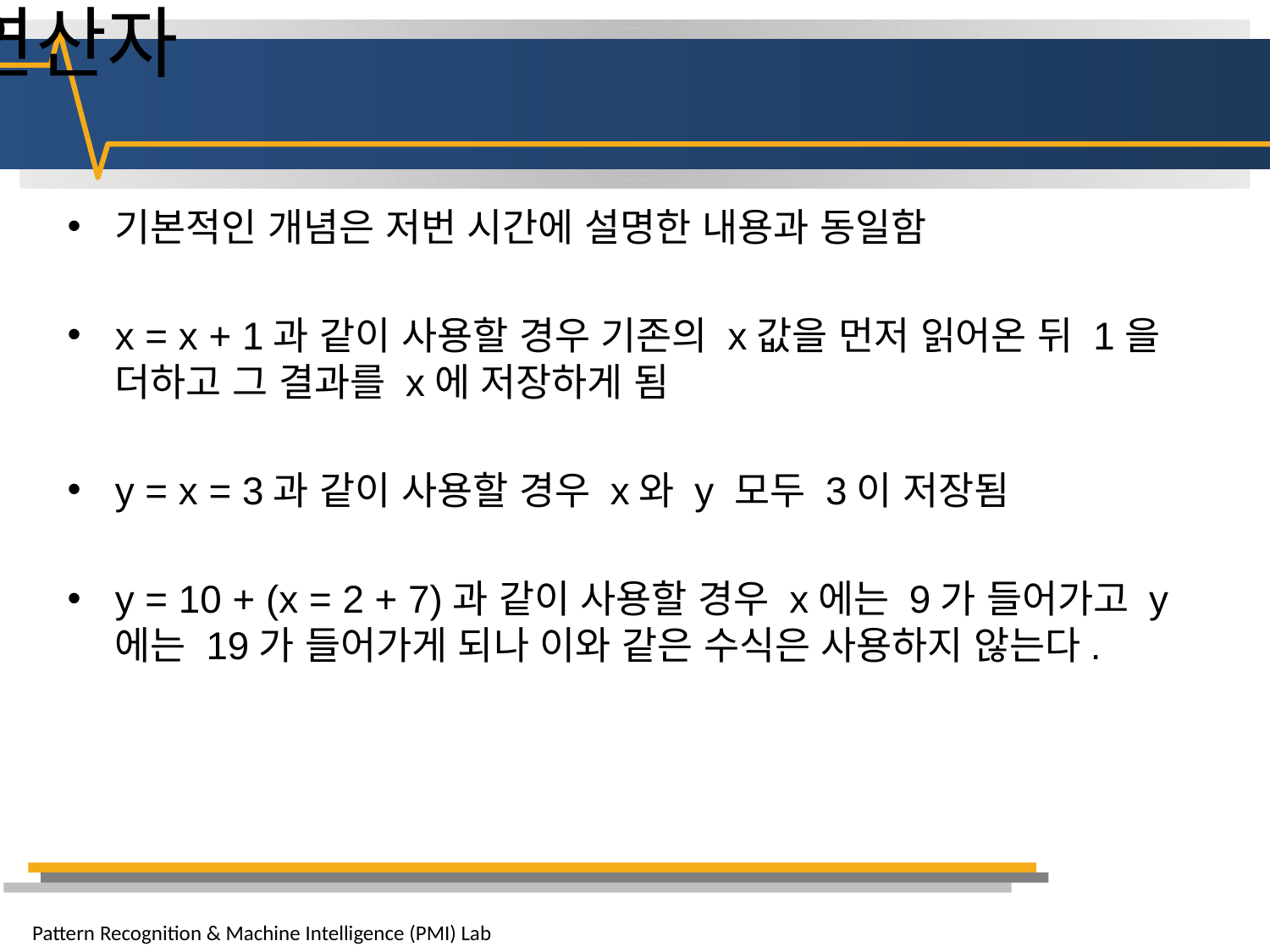

# 대입연산자
기본적인 개념은 저번 시간에 설명한 내용과 동일함

x = x + 1과 같이 사용할 경우 기존의 x값을 먼저 읽어온 뒤 1을 더하고 그 결과를 x에 저장하게 됨

y = x = 3과 같이 사용할 경우 x와 y 모두 3이 저장됨

y = 10 + (x = 2 + 7)과 같이 사용할 경우 x에는 9가 들어가고 y에는 19가 들어가게 되나 이와 같은 수식은 사용하지 않는다.